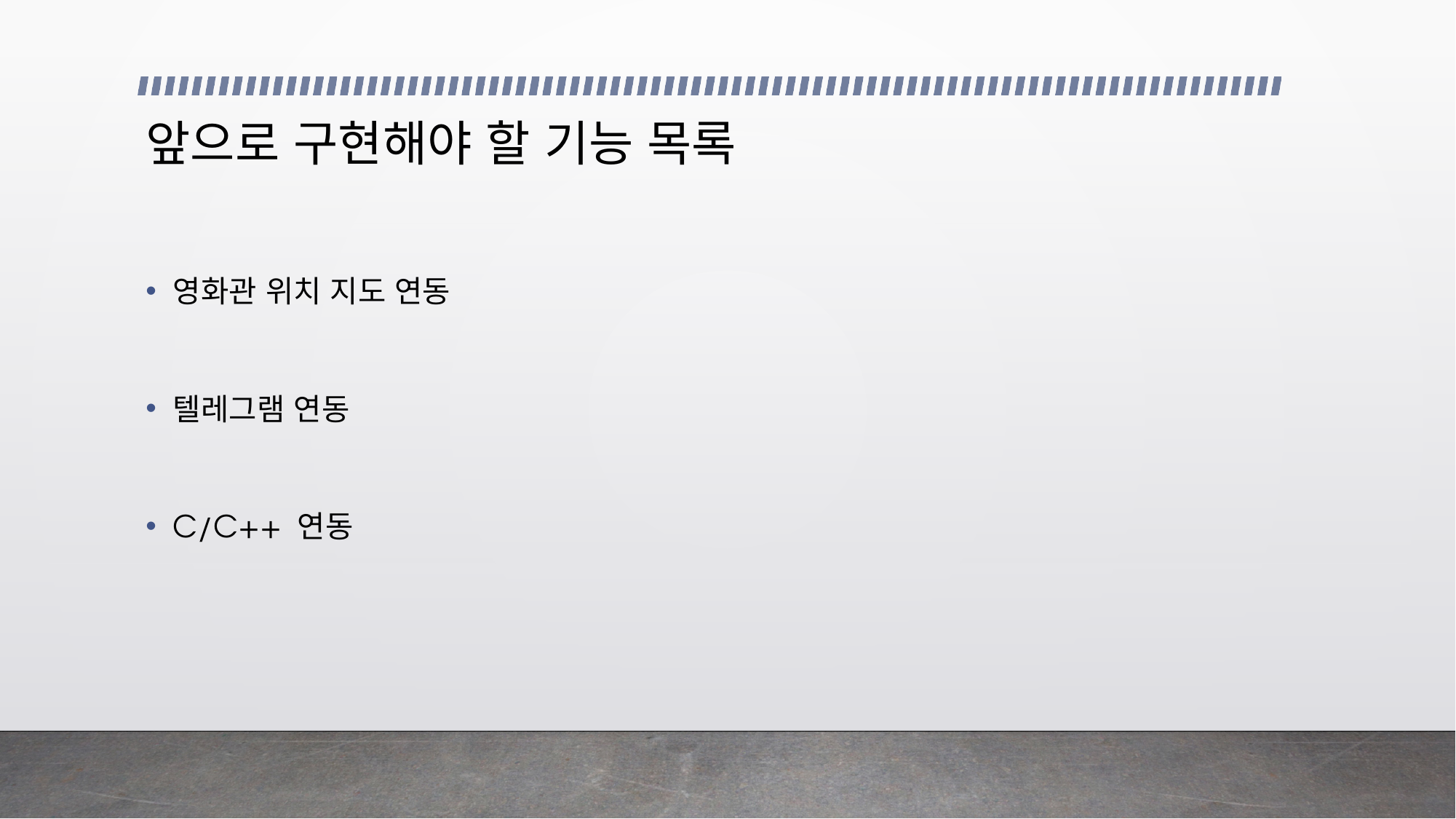

# 앞으로 구현해야 할 기능 목록
영화관 위치 지도 연동

텔레그램 연동

C/C++ 연동